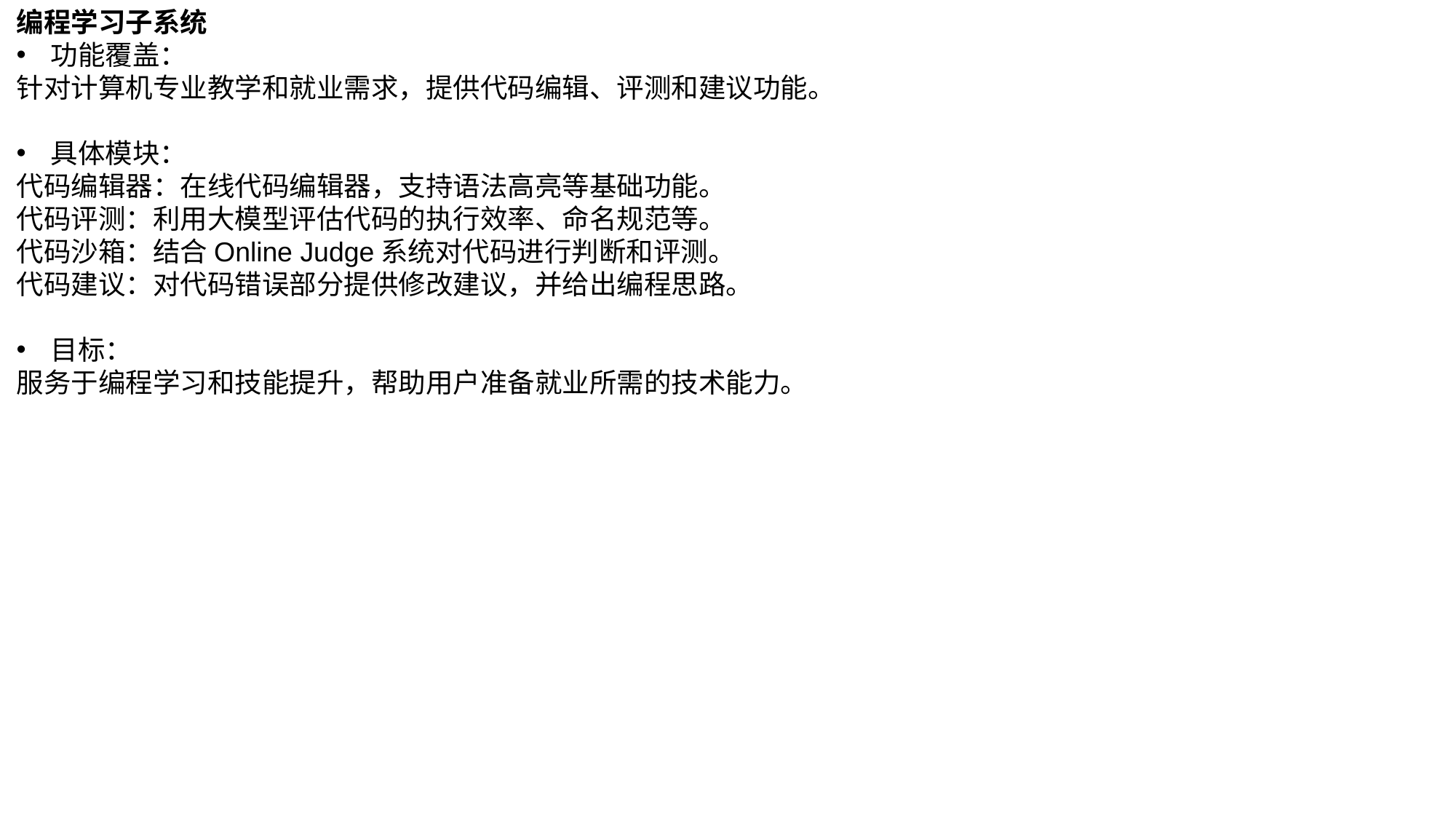

编程学习子系统
功能覆盖：
针对计算机专业教学和就业需求，提供代码编辑、评测和建议功能。

具体模块：
代码编辑器：在线代码编辑器，支持语法高亮等基础功能。
代码评测：利用大模型评估代码的执行效率、命名规范等。
代码沙箱：结合Online Judge系统对代码进行判断和评测。
代码建议：对代码错误部分提供修改建议，并给出编程思路。

目标：
服务于编程学习和技能提升，帮助用户准备就业所需的技术能力。